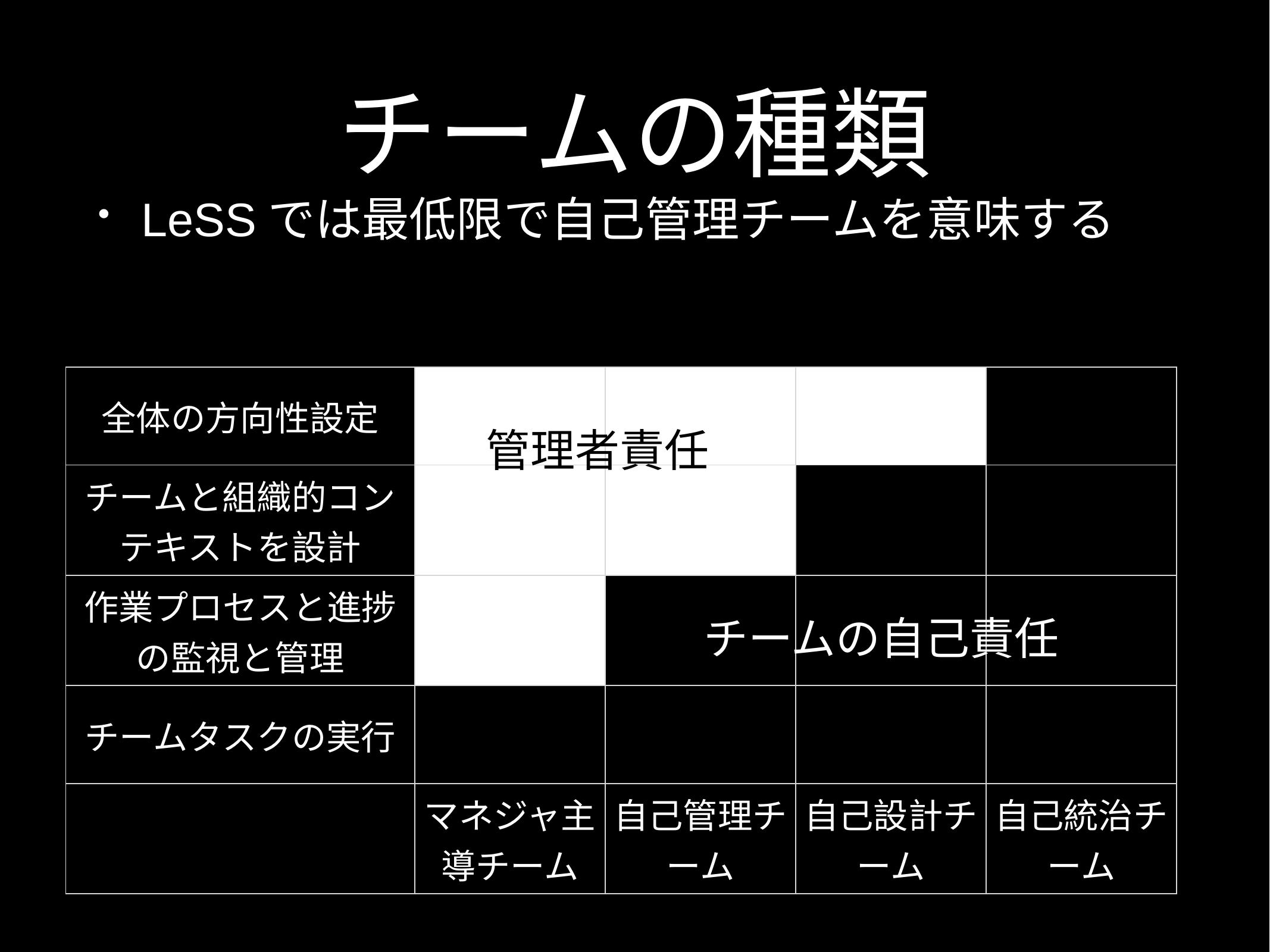

# チームの種類
LeSSでは最低限で自己管理チームを意味する
| 全体の方向性設定 |  |  |  |  |
| --- | --- | --- | --- | --- |
| チームと組織的コンテキストを設計 |  |  |  |  |
| 作業プロセスと進捗の監視と管理 |  |  |  |  |
| チームタスクの実行 |  |  |  |  |
|  | マネジャ主導チーム | 自己管理チーム | 自己設計チーム | 自己統治チーム |
管理者責任
チームの自己責任